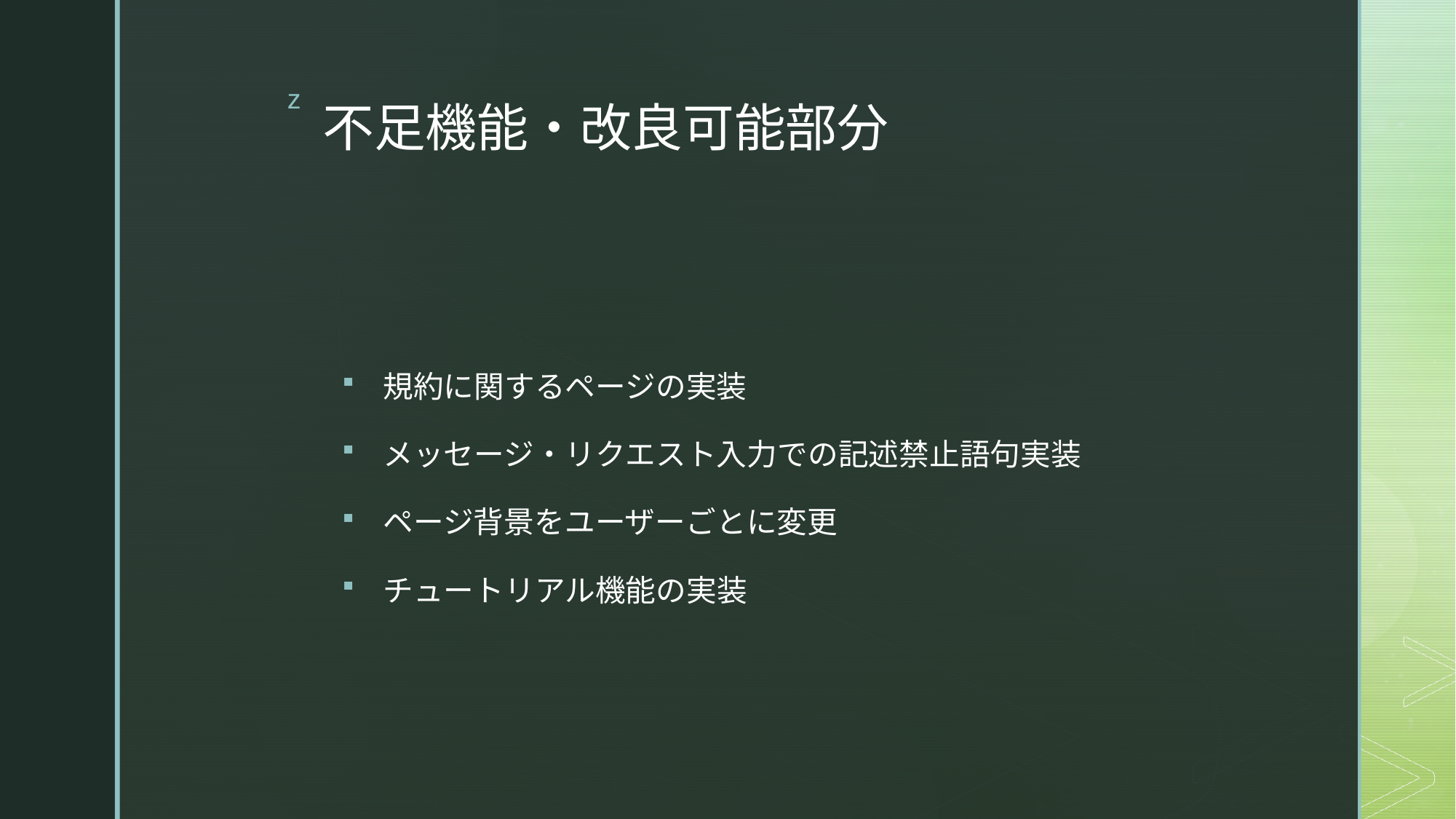

# 不足機能・改良可能部分
規約に関するページの実装
メッセージ・リクエスト入力での記述禁止語句実装
ページ背景をユーザーごとに変更
チュートリアル機能の実装